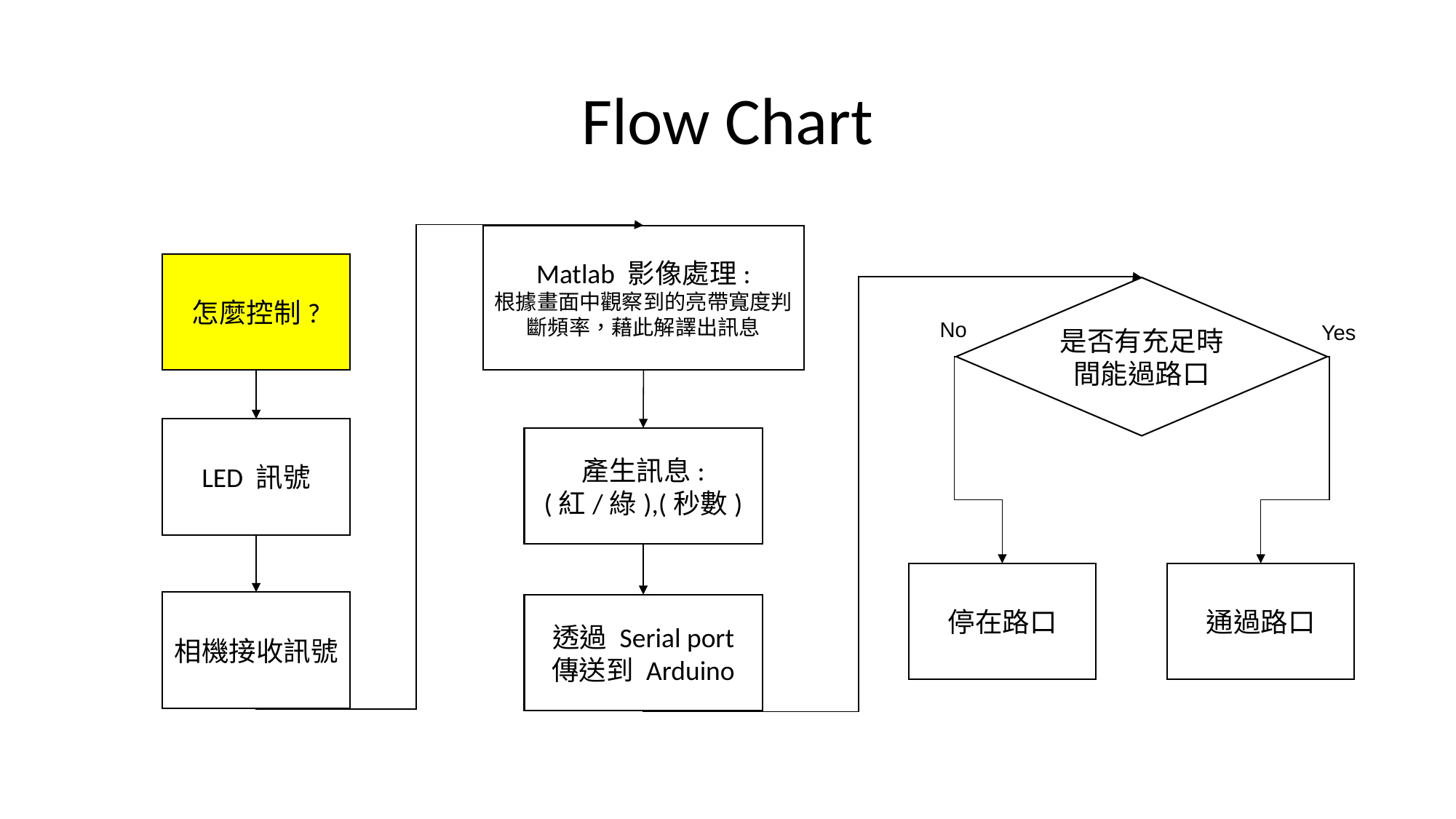

# Flow Chart
Matlab 影像處理:
根據畫面中觀察到的亮帶寬度判斷頻率，藉此解譯出訊息
怎麼控制?
是否有充足時間能過路口
No
Yes
LED 訊號
產生訊息:
(紅/綠),(秒數)
停在路口
通過路口
相機接收訊號
透過 Serial port 傳送到 Arduino